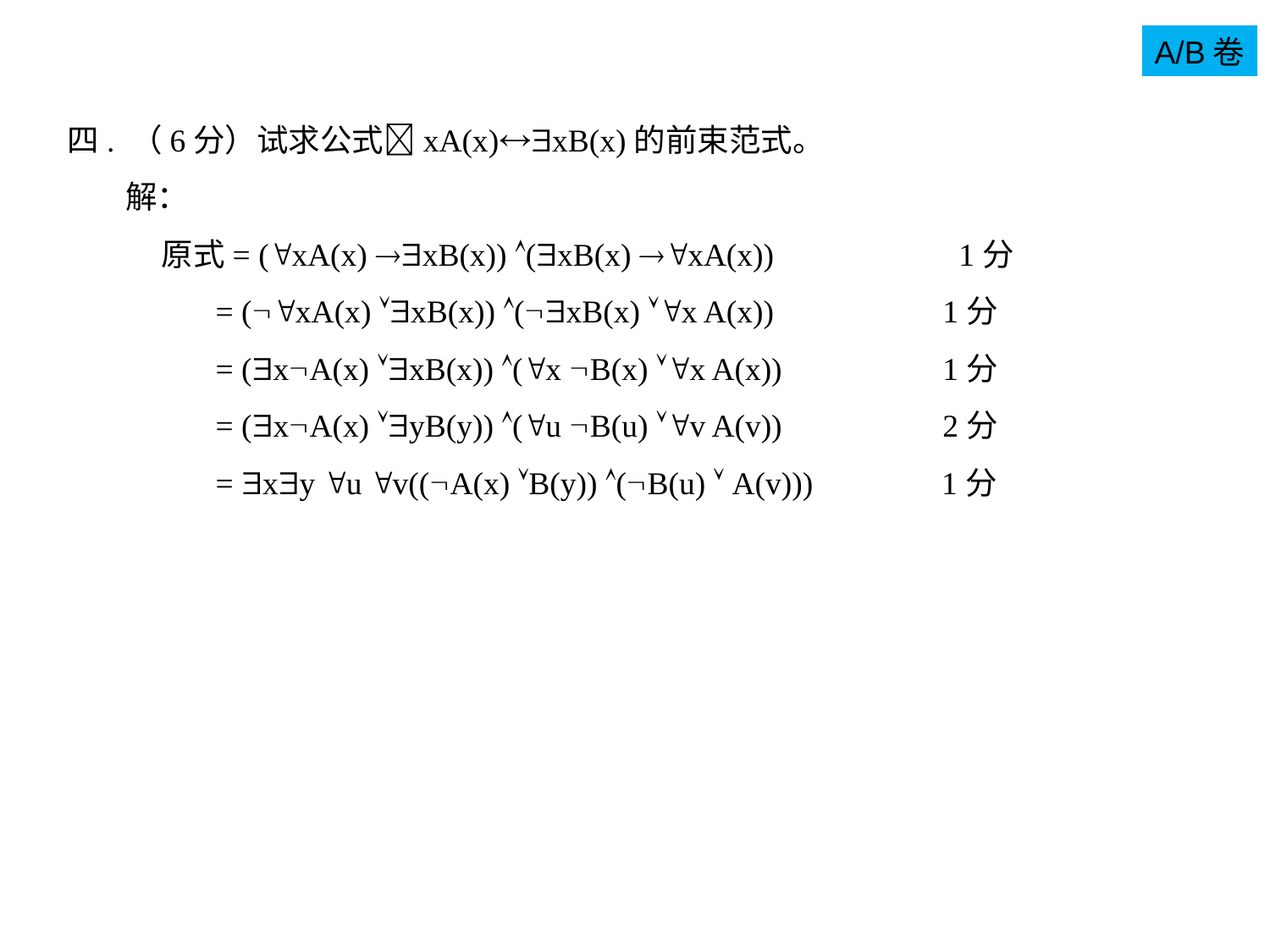

A/B卷
四. （6分）试求公式∀xA(x)↔∃xB(x)的前束范式。
       解：
            原式= (∀xA(x) →∃xB(x)) ∧(∃xB(x) →∀xA(x))                       1分
= (¬∀xA(x) ∨∃xB(x)) ∧(¬∃xB(x) ∨∀x A(x))                     1分
= (∃x¬A(x) ∨∃xB(x)) ∧(∀x ¬B(x) ∨∀x A(x))                    1分
= (∃x¬A(x) ∨∃yB(y)) ∧(∀u ¬B(u) ∨∀v A(v))                    2分
= ∃x∃y ∀u ∀v((¬A(x) ∨B(y)) ∧(¬B(u) ∨ A(v)))                1分